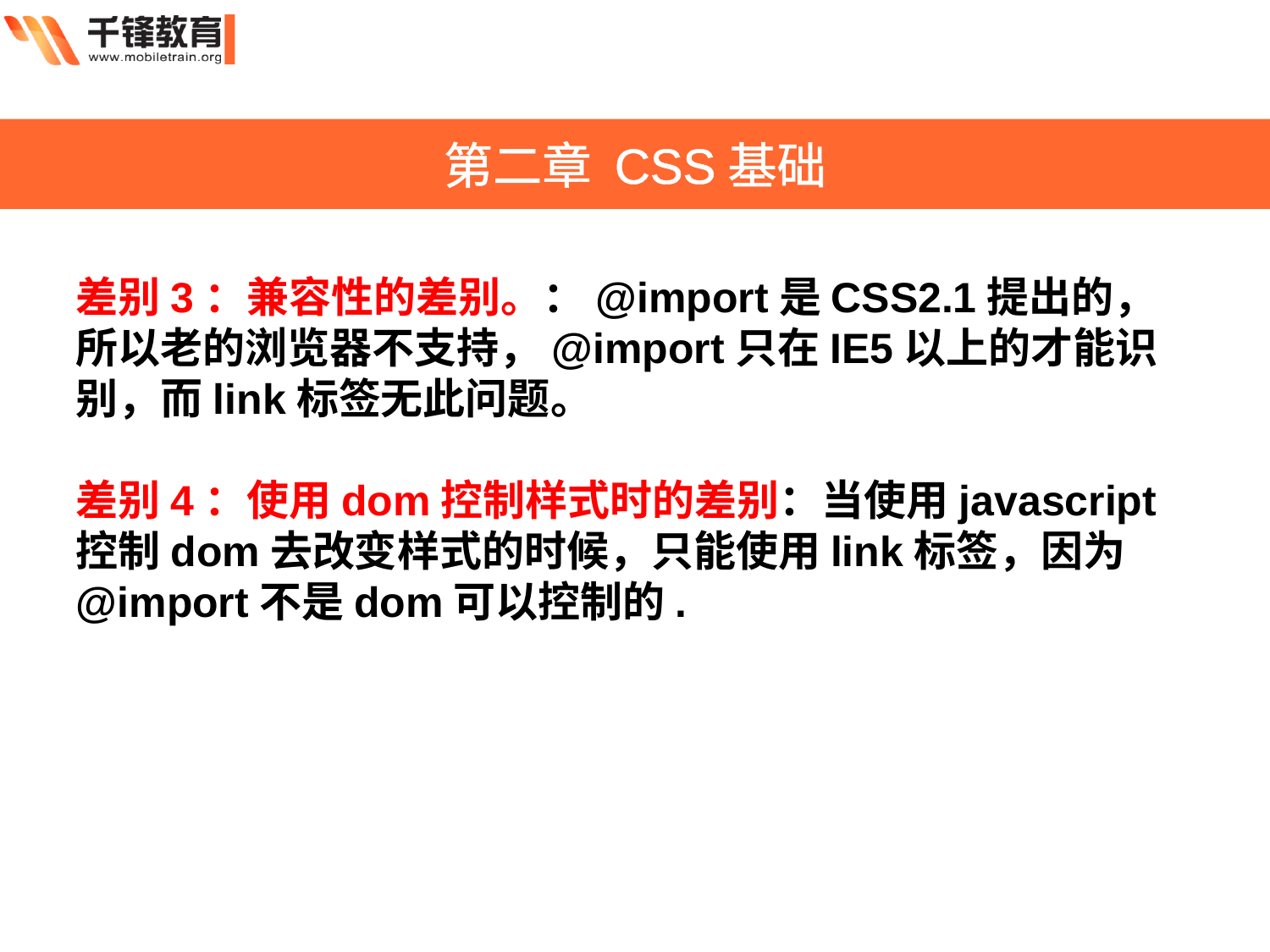

第二章 CSS基础
差别3：兼容性的差别。：@import是CSS2.1提出的，所以老的浏览器不支持，@import只在IE5以上的才能识别，而link标签无此问题。

差别4：使用dom控制样式时的差别：当使用javascript控制dom去改变样式的时候，只能使用link标签，因为@import不是dom可以控制的.